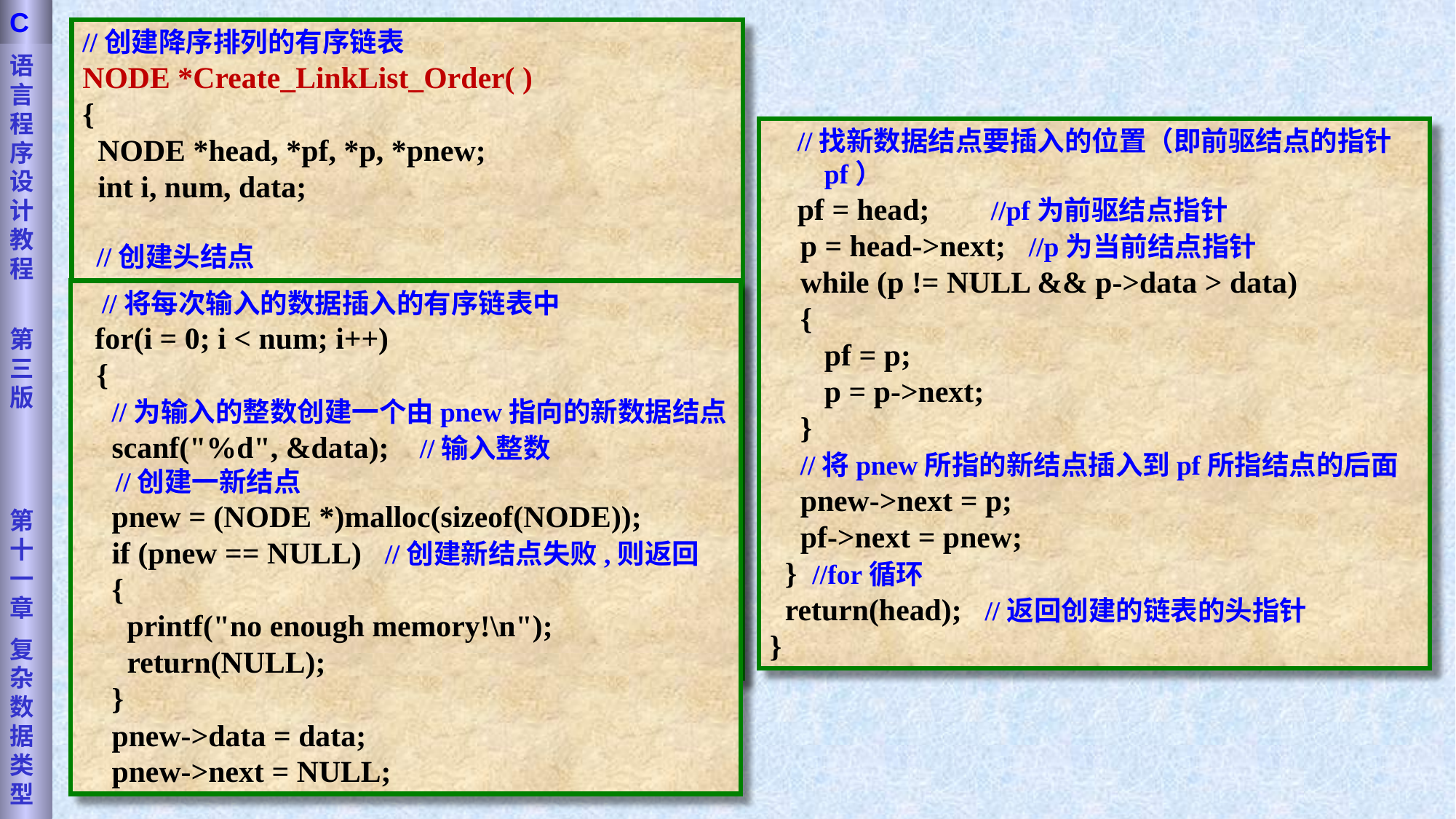

语言程序设计教程
第三版

第十一章
复杂数据类型
C
//创建降序排列的有序链表
NODE *Create_LinkList_Order( )
{
  NODE *head, *pf, *p, *pnew;
  int i, num, data;

  //创建头结点
  head = (NODE *)malloc(sizeof(NODE));
  if (head == NULL)   //创建失败,则返回
  {
    printf("no enough memory!\n");
    return(NULL);
  }
  head->next = NULL;  //头结点的指针域置NULL

  printf("input the number of integers: ");
  scanf("%d", &num);  //输入整数个数
  printf("input %d integers: ", num);
    //找新数据结点要插入的位置（即前驱结点的指针pf）
    pf = head;        //pf为前驱结点指针
    p = head->next;   //p为当前结点指针
    while (p != NULL && p->data > data)
    {
	pf = p;
	p = p->next;
    }
    //将pnew所指的新结点插入到pf所指结点的后面
    pnew->next = p;
    pf->next = pnew;
  }  //for循环
  return(head);   //返回创建的链表的头指针
}
   //将每次输入的数据插入的有序链表中
  for(i = 0; i < num; i++)
  {
    //为输入的整数创建一个由pnew指向的新数据结点
    scanf("%d", &data);    //输入整数
     //创建一新结点
    pnew = (NODE *)malloc(sizeof(NODE));
    if (pnew == NULL)   //创建新结点失败,则返回
    {
      printf("no enough memory!\n");
      return(NULL);
    }
    pnew->data = data;
    pnew->next = NULL;